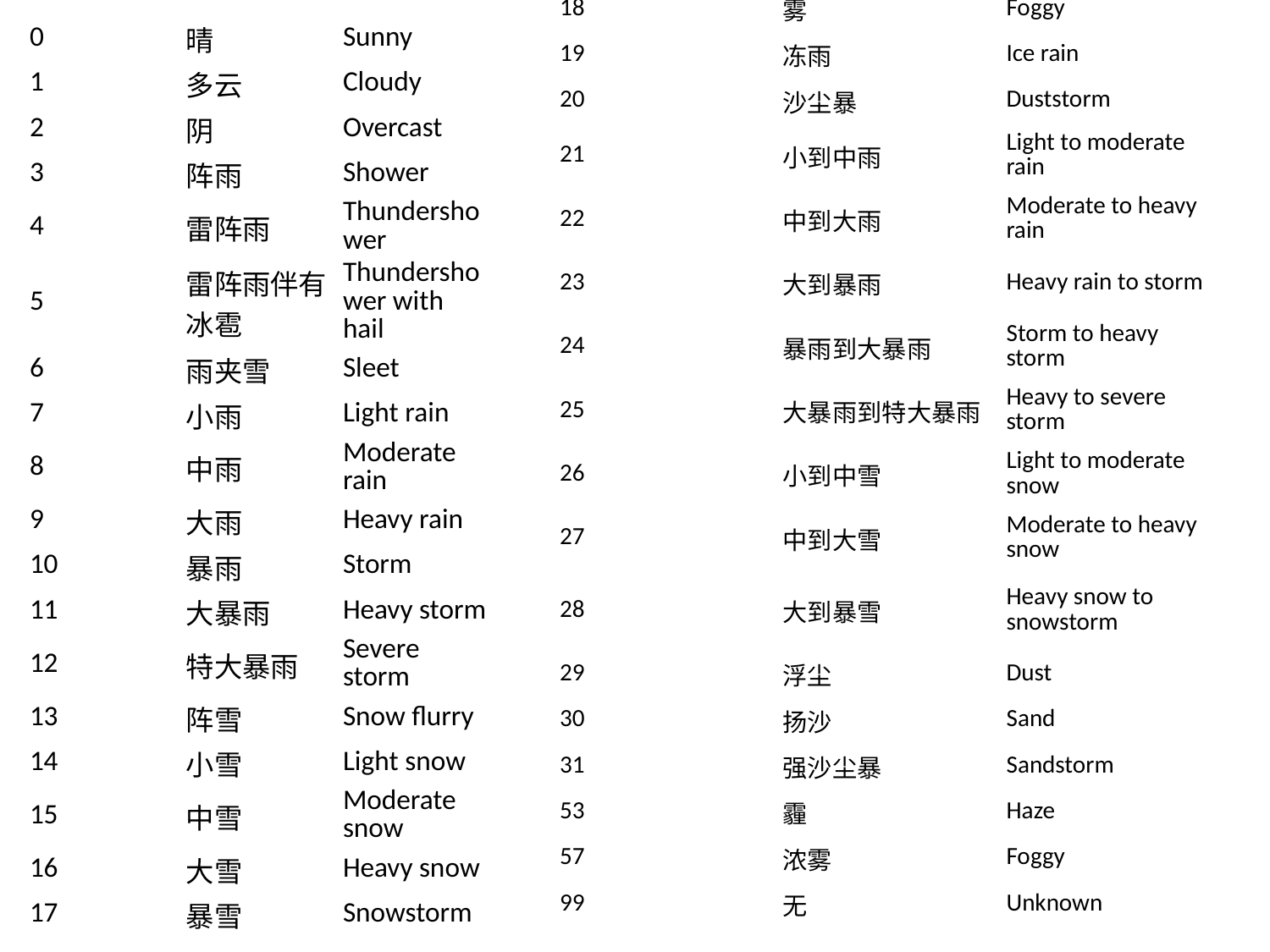

| 18 | 雾 | Foggy |
| --- | --- | --- |
| 19 | 冻雨 | Ice rain |
| 20 | 沙尘暴 | Duststorm |
| 21 | 小到中雨 | Light to moderate rain |
| 22 | 中到大雨 | Moderate to heavy rain |
| 23 | 大到暴雨 | Heavy rain to storm |
| 24 | 暴雨到大暴雨 | Storm to heavy storm |
| 25 | 大暴雨到特大暴雨 | Heavy to severe storm |
| 26 | 小到中雪 | Light to moderate snow |
| 27 | 中到大雪 | Moderate to heavy snow |
| 28 | 大到暴雪 | Heavy snow to snowstorm |
| 29 | 浮尘 | Dust |
| 30 | 扬沙 | Sand |
| 31 | 强沙尘暴 | Sandstorm |
| 53 | 霾 | Haze |
| 57 | 浓雾 | Foggy |
| 99 | 无 | Unknown |
| 0 | 晴 | Sunny |
| --- | --- | --- |
| 1 | 多云 | Cloudy |
| 2 | 阴 | Overcast |
| 3 | 阵雨 | Shower |
| 4 | 雷阵雨 | Thundershower |
| 5 | 雷阵雨伴有冰雹 | Thundershower with hail |
| 6 | 雨夹雪 | Sleet |
| 7 | 小雨 | Light rain |
| 8 | 中雨 | Moderate rain |
| 9 | 大雨 | Heavy rain |
| 10 | 暴雨 | Storm |
| 11 | 大暴雨 | Heavy storm |
| 12 | 特大暴雨 | Severe storm |
| 13 | 阵雪 | Snow flurry |
| 14 | 小雪 | Light snow |
| 15 | 中雪 | Moderate snow |
| 16 | 大雪 | Heavy snow |
| 17 | 暴雪 | Snowstorm |